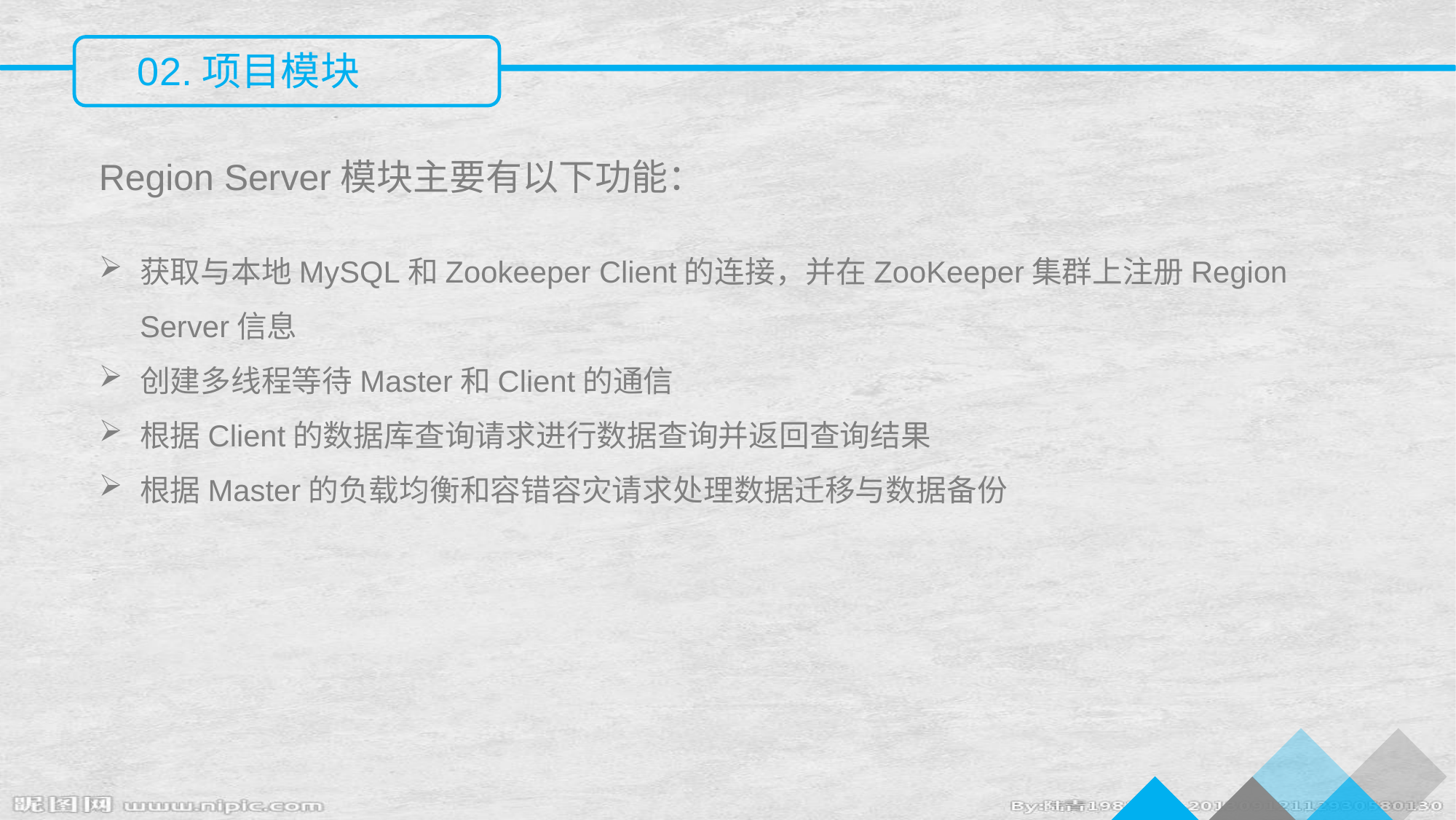

02.项目模块
Region Server模块主要有以下功能：

获取与本地MySQL和Zookeeper Client的连接，并在ZooKeeper集群上注册Region Server信息
创建多线程等待Master和Client的通信
根据Client的数据库查询请求进行数据查询并返回查询结果
根据Master的负载均衡和容错容灾请求处理数据迁移与数据备份